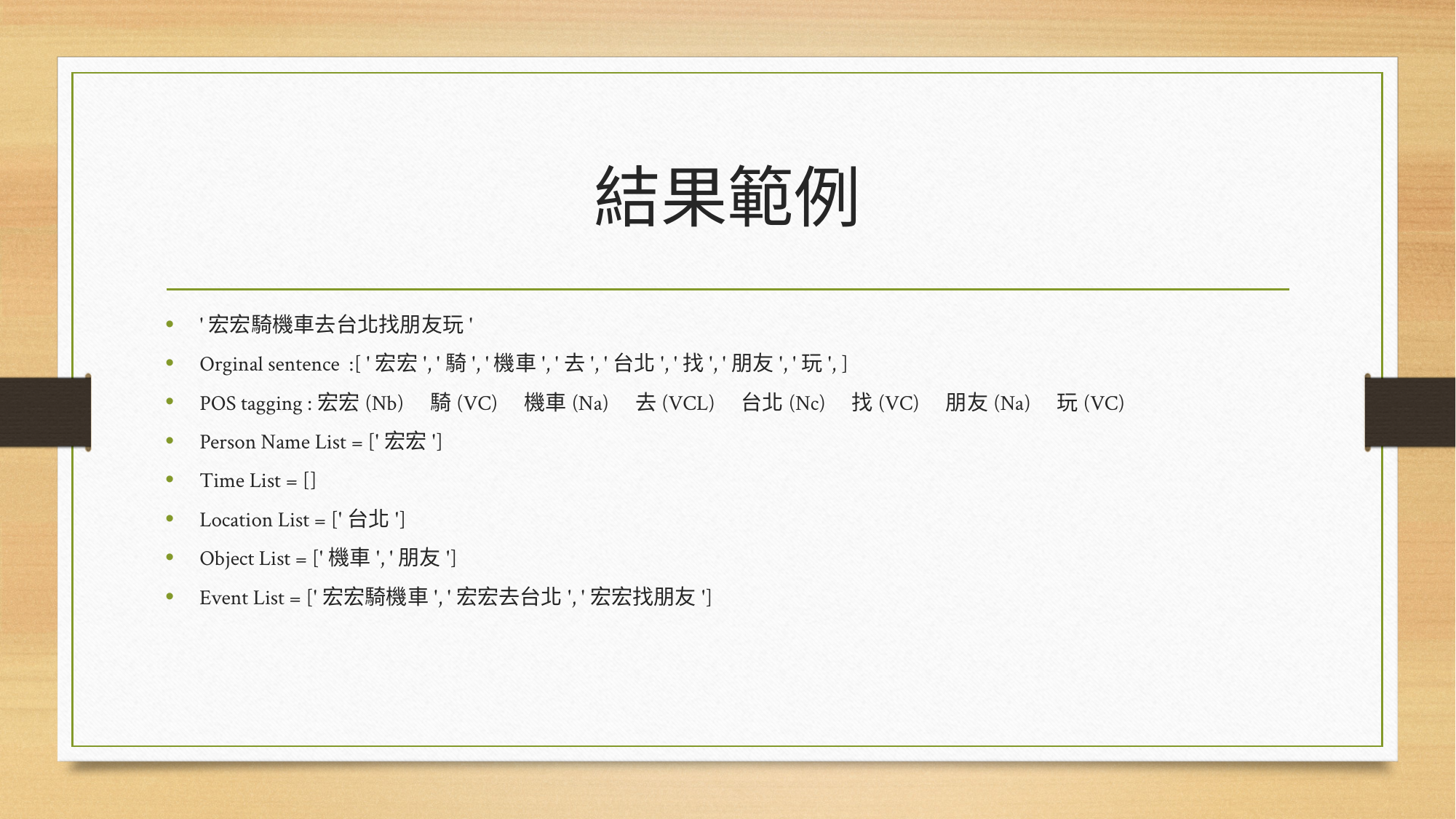

# 結果範例
'宏宏騎機車去台北找朋友玩'
Orginal sentence  :[ '宏宏', '騎', '機車', '去', '台北', '找', '朋友', '玩', ]
POS tagging :宏宏(Nb)　騎(VC)　機車(Na)　去(VCL)　台北(Nc)　找(VC)　朋友(Na)　玩(VC)
Person Name List = ['宏宏']
Time List = []
Location List = ['台北']
Object List = ['機車', '朋友']
Event List = ['宏宏騎機車', '宏宏去台北', '宏宏找朋友']